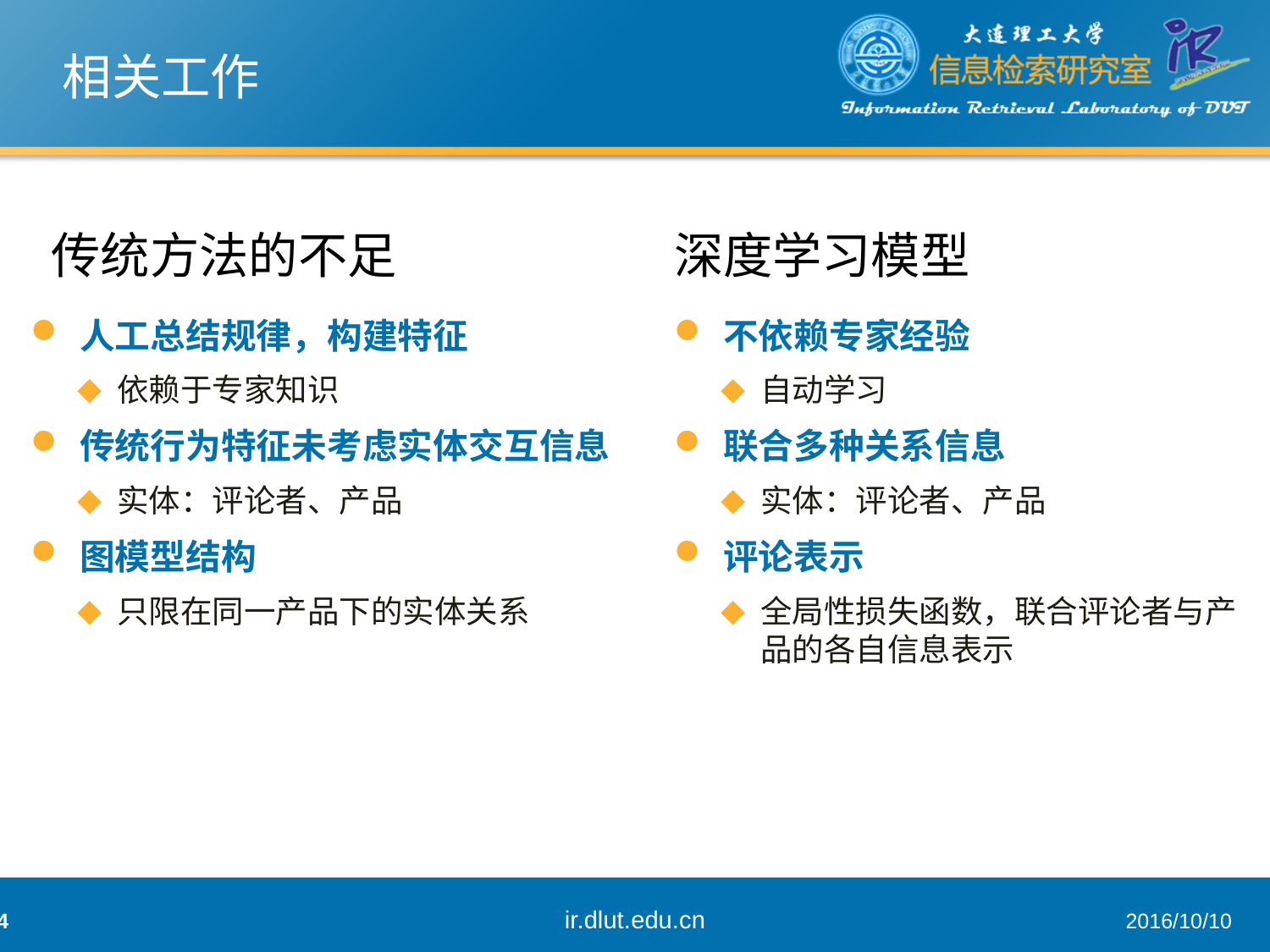

相关工作
# 传统方法的不足
深度学习模型
人工总结规律，构建特征
依赖于专家知识
传统行为特征未考虑实体交互信息
实体：评论者、产品
图模型结构
只限在同一产品下的实体关系

不依赖专家经验
自动学习
联合多种关系信息
实体：评论者、产品
评论表示
全局性损失函数，联合评论者与产品的各自信息表示